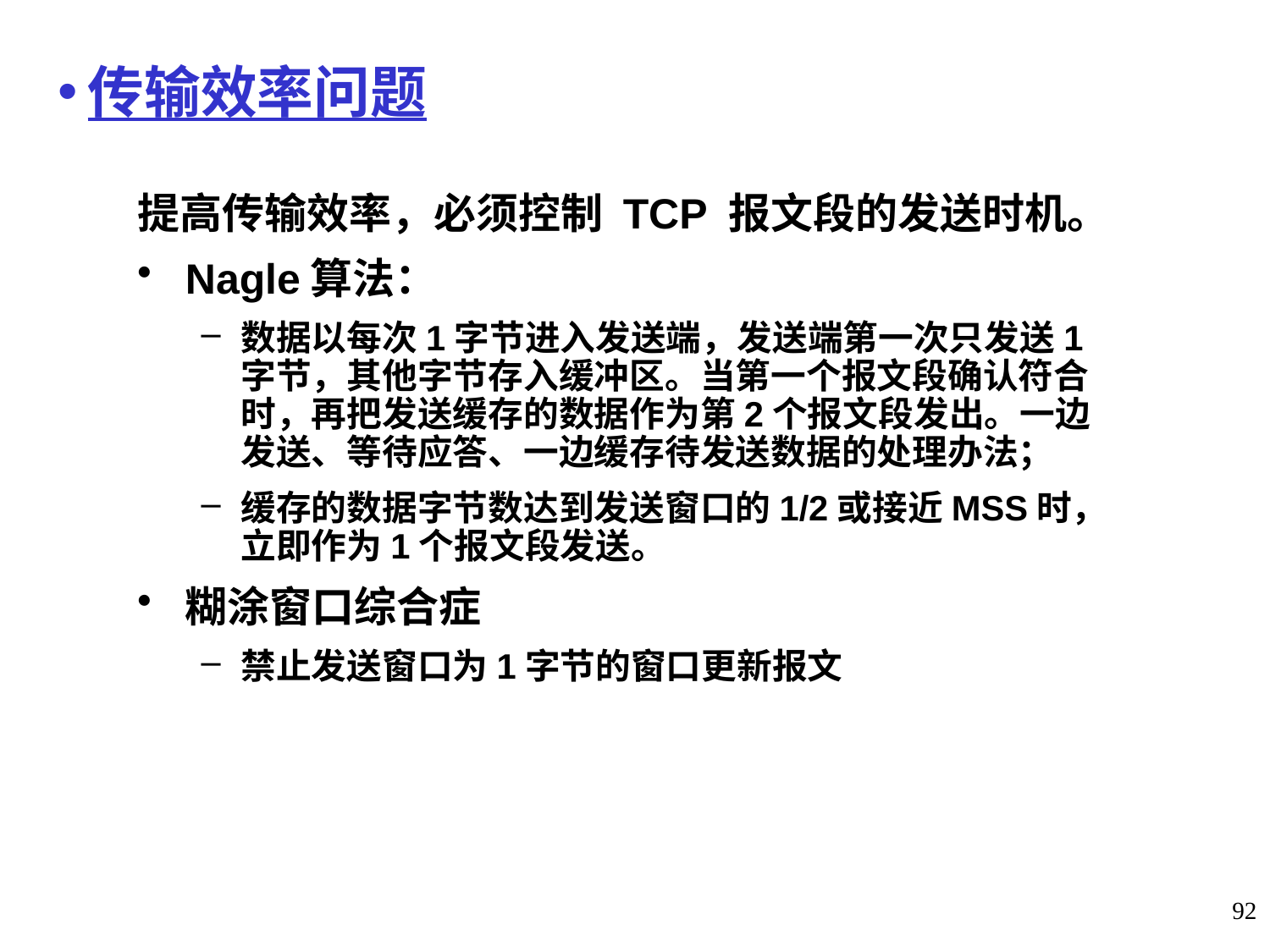

# 传输效率问题
提高传输效率，必须控制 TCP 报文段的发送时机。
Nagle算法：
数据以每次1字节进入发送端，发送端第一次只发送1字节，其他字节存入缓冲区。当第一个报文段确认符合时，再把发送缓存的数据作为第2个报文段发出。一边发送、等待应答、一边缓存待发送数据的处理办法；
缓存的数据字节数达到发送窗口的1/2或接近MSS时，立即作为1个报文段发送。
糊涂窗口综合症
禁止发送窗口为1字节的窗口更新报文
92